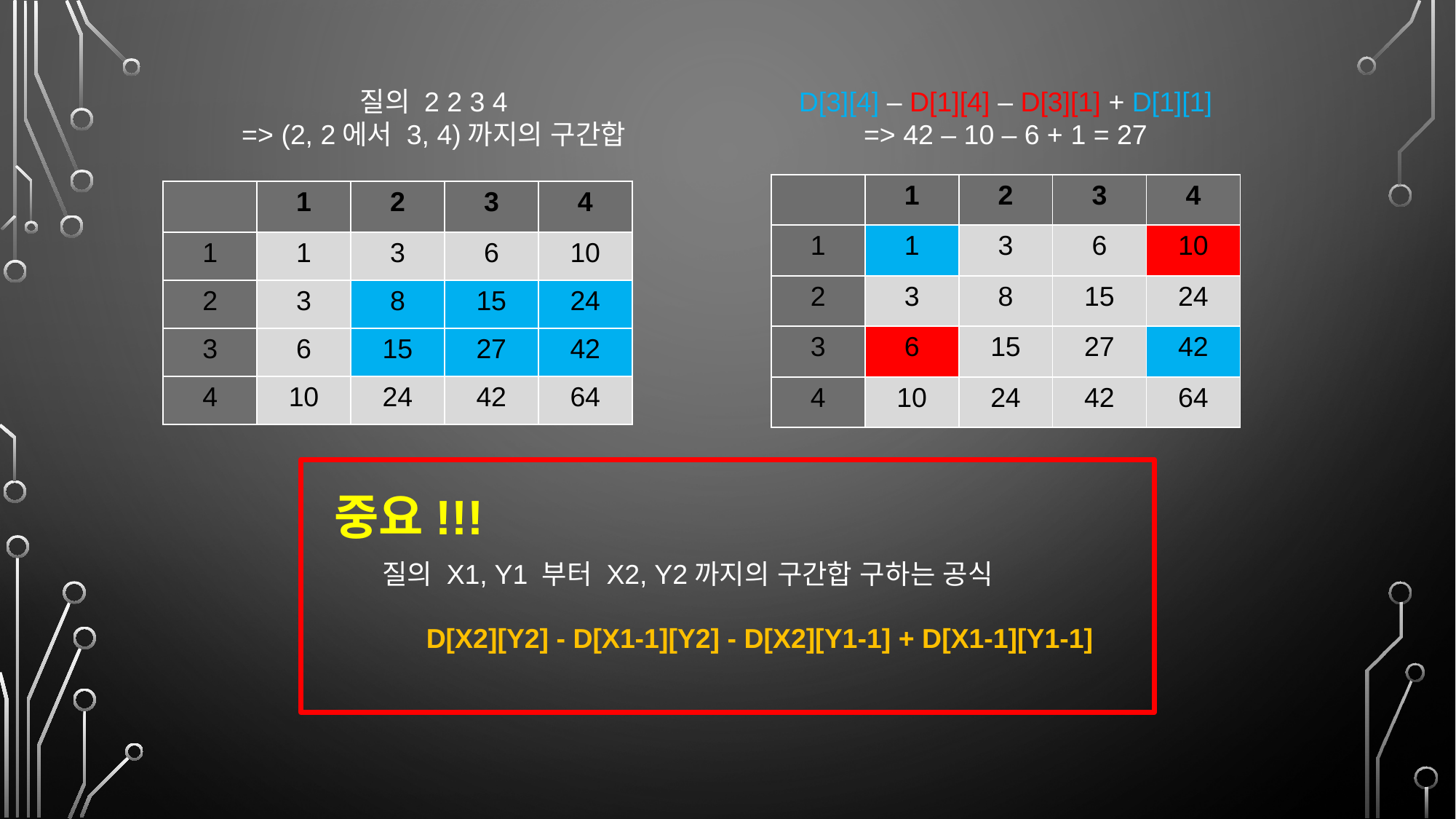

D[3][4] – D[1][4] – D[3][1] + D[1][1]
=> 42 – 10 – 6 + 1 = 27
질의 2 2 3 4
=> (2, 2에서 3, 4)까지의 구간합
|  | 1 | 2 | 3 | 4 |
| --- | --- | --- | --- | --- |
| 1 | 1 | 3 | 6 | 10 |
| 2 | 3 | 8 | 15 | 24 |
| 3 | 6 | 15 | 27 | 42 |
| 4 | 10 | 24 | 42 | 64 |
|  | 1 | 2 | 3 | 4 |
| --- | --- | --- | --- | --- |
| 1 | 1 | 3 | 6 | 10 |
| 2 | 3 | 8 | 15 | 24 |
| 3 | 6 | 15 | 27 | 42 |
| 4 | 10 | 24 | 42 | 64 |

중요!!!
질의 X1, Y1 부터 X2, Y2까지의 구간합 구하는 공식
D[X2][Y2] - D[X1-1][Y2] - D[X2][Y1-1] + D[X1-1][Y1-1]